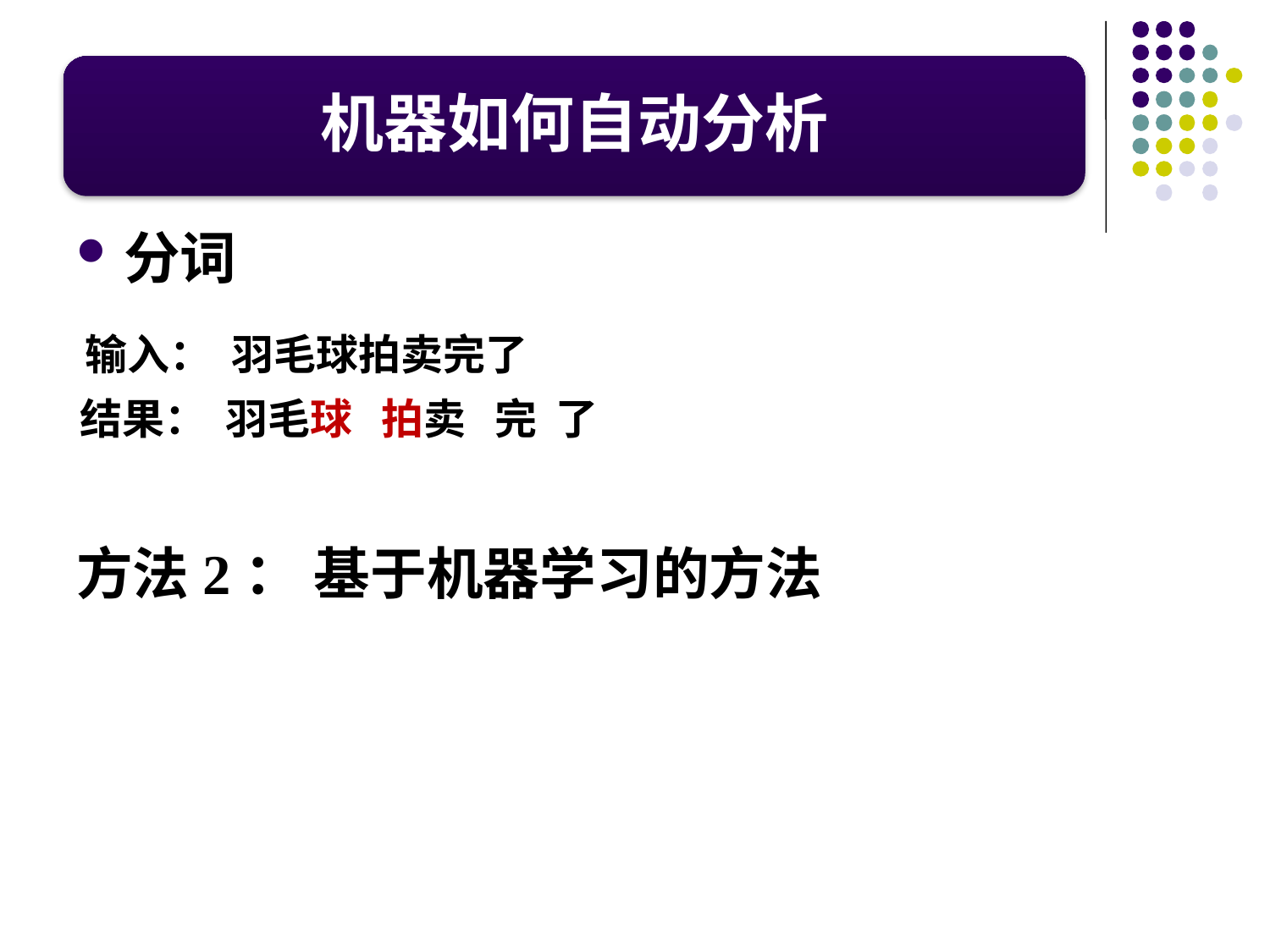

机器如何自动分析
分词

方法2： 基于机器学习的方法

输入：  羽毛球拍卖完了
结果：  羽毛球   拍卖   完  了